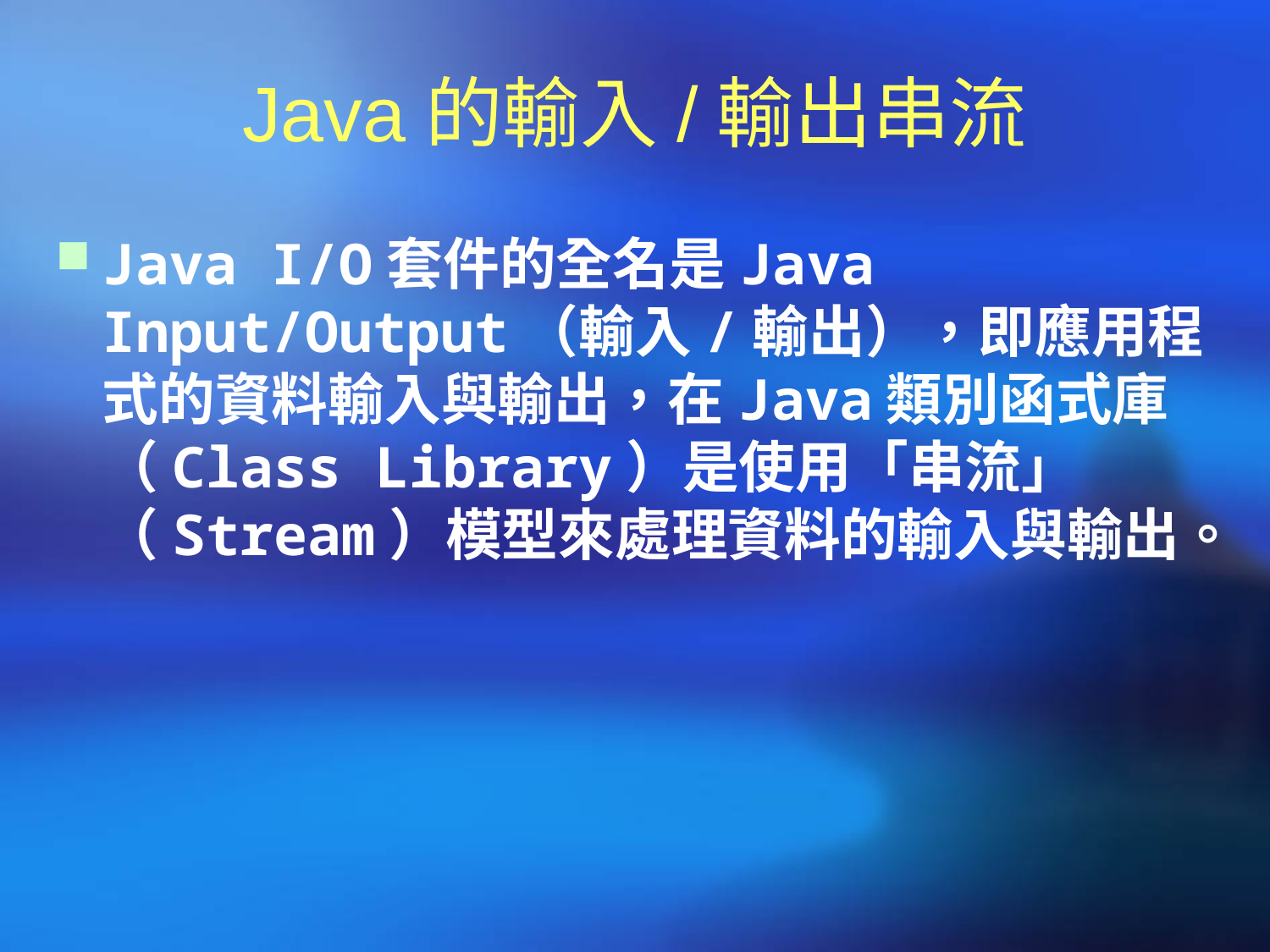

# Java的輸入/輸出串流
Java I/O套件的全名是Java Input/Output（輸入/輸出），即應用程式的資料輸入與輸出，在Java類別函式庫（Class Library）是使用「串流」（Stream）模型來處理資料的輸入與輸出。